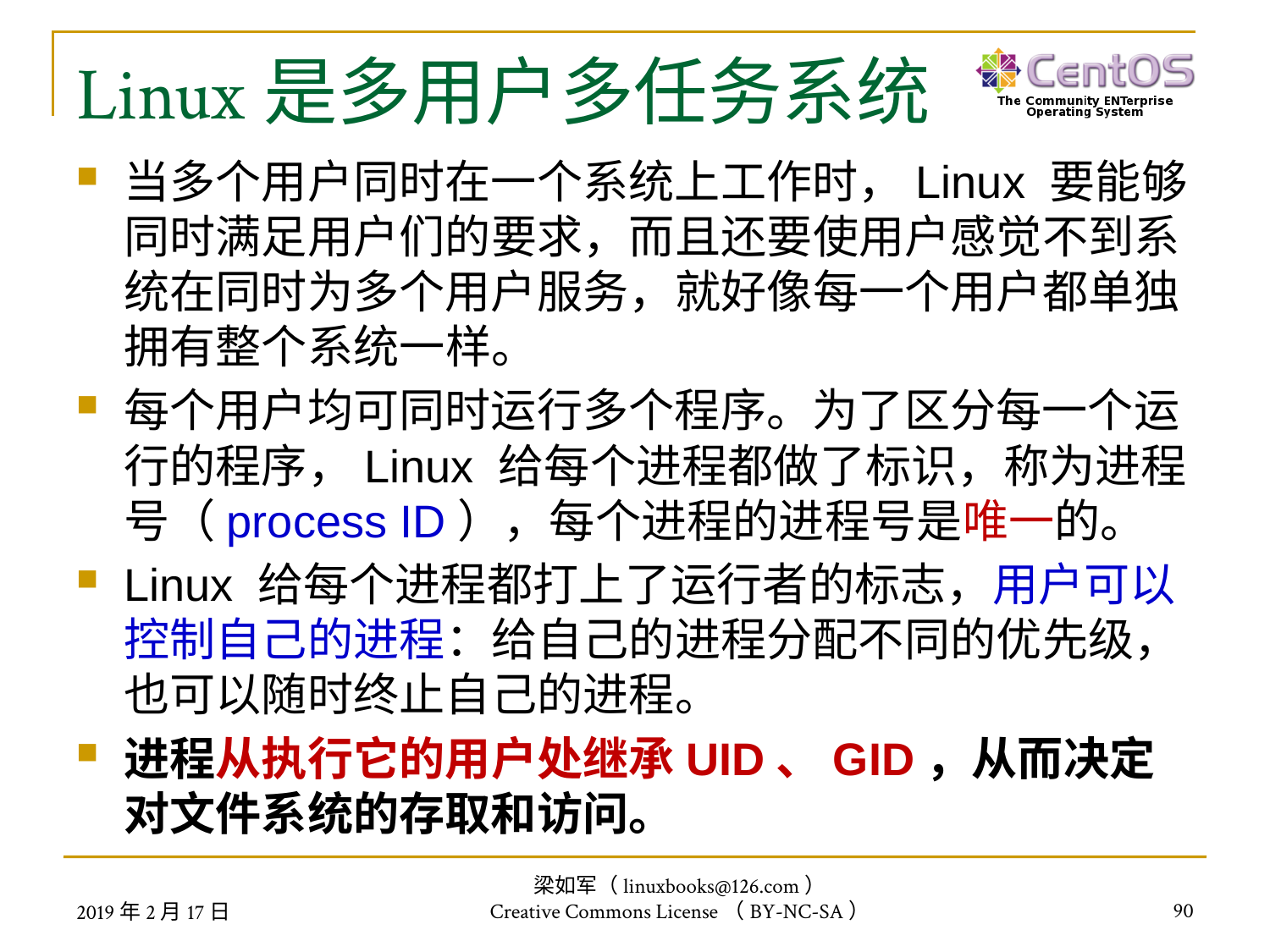

# Linux是多用户多任务系统
当多个用户同时在一个系统上工作时，Linux 要能够同时满足用户们的要求，而且还要使用户感觉不到系统在同时为多个用户服务，就好像每一个用户都单独拥有整个系统一样。
每个用户均可同时运行多个程序。为了区分每一个运行的程序，Linux 给每个进程都做了标识，称为进程号（process ID），每个进程的进程号是唯一的。
Linux 给每个进程都打上了运行者的标志，用户可以控制自己的进程：给自己的进程分配不同的优先级，也可以随时终止自己的进程。
进程从执行它的用户处继承UID、GID，从而决定对文件系统的存取和访问。
梁如军（linuxbooks@126.com）
Creative Commons License（BY-NC-SA）
2019年2月17日
90